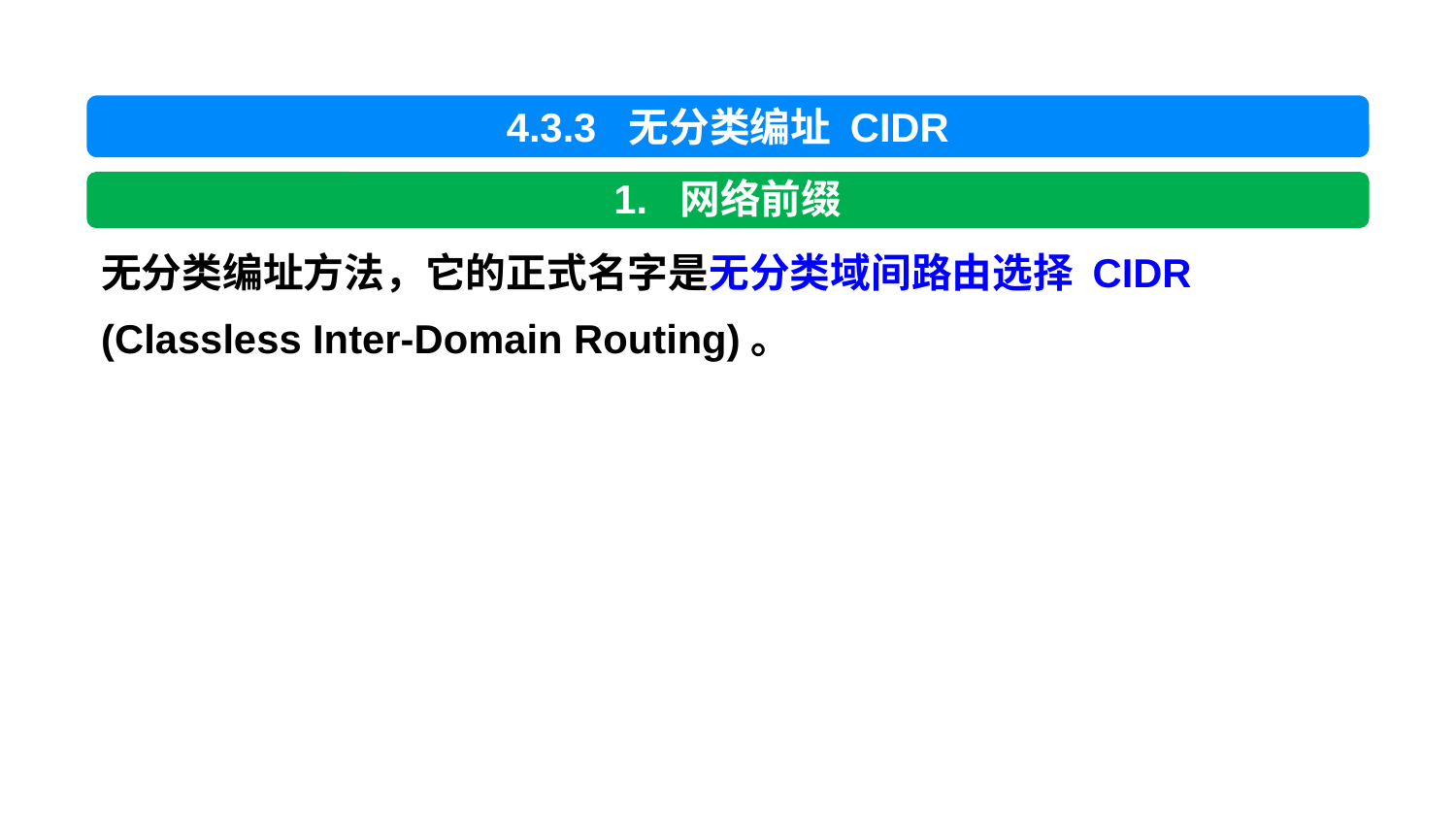

4.3.3  无分类编址 CIDR

1.  网络前缀

无分类编址方法，它的正式名字是无分类域间路由选择 CIDR (Classless Inter-Domain Routing)。
114